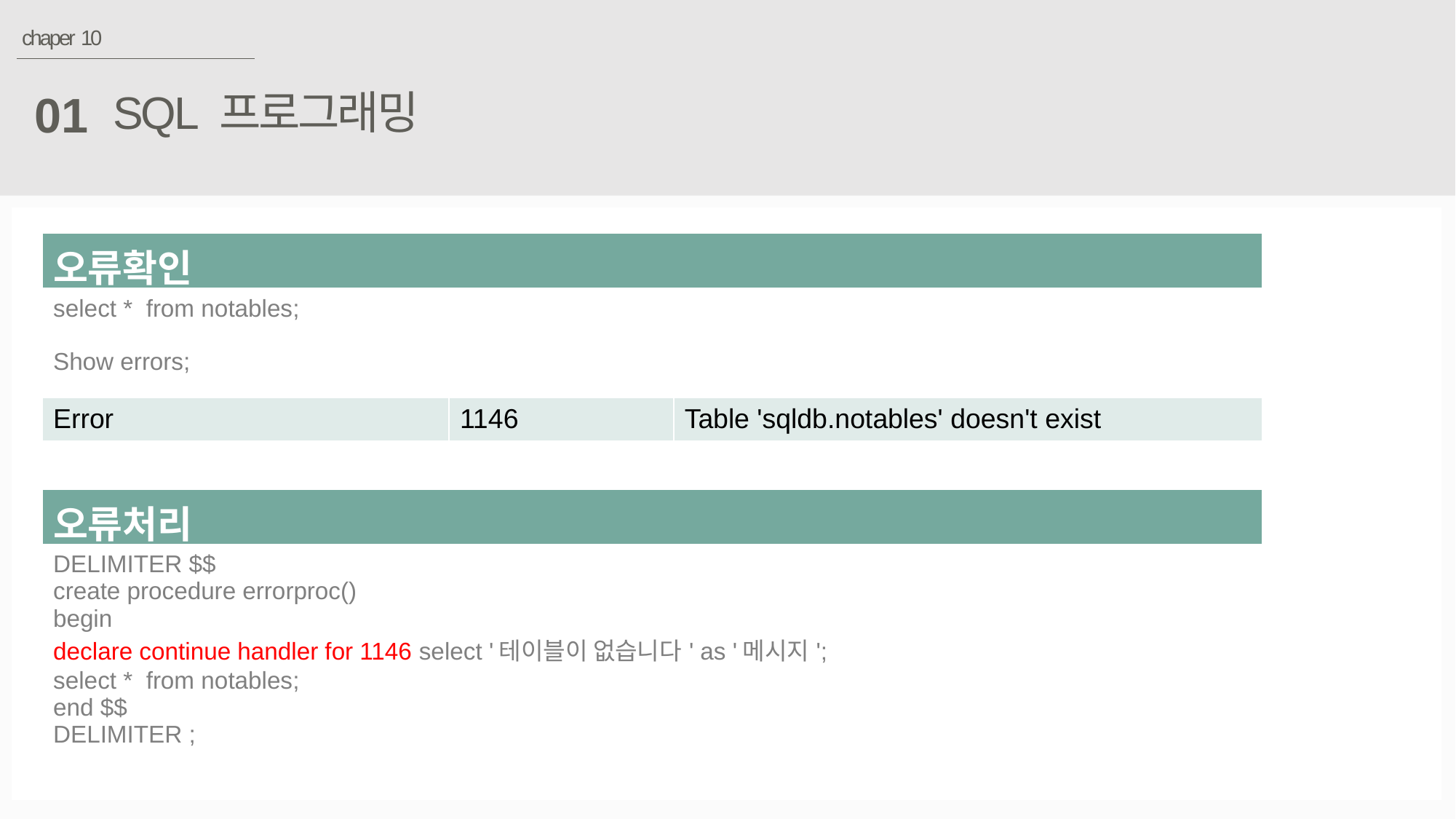

chaper  10
SQL 프로그래밍
01

| 오류확인 |
| --- |
| select \* from notables; Show errors; |
| Error | 1146 | Table 'sqldb.notables' doesn't exist |
| --- | --- | --- |
| 오류처리 |
| --- |
| DELIMITER $$ create procedure errorproc() begin declare continue handler for 1146 select '테이블이 없습니다' as '메시지'; select \* from notables; end $$ DELIMITER ; |